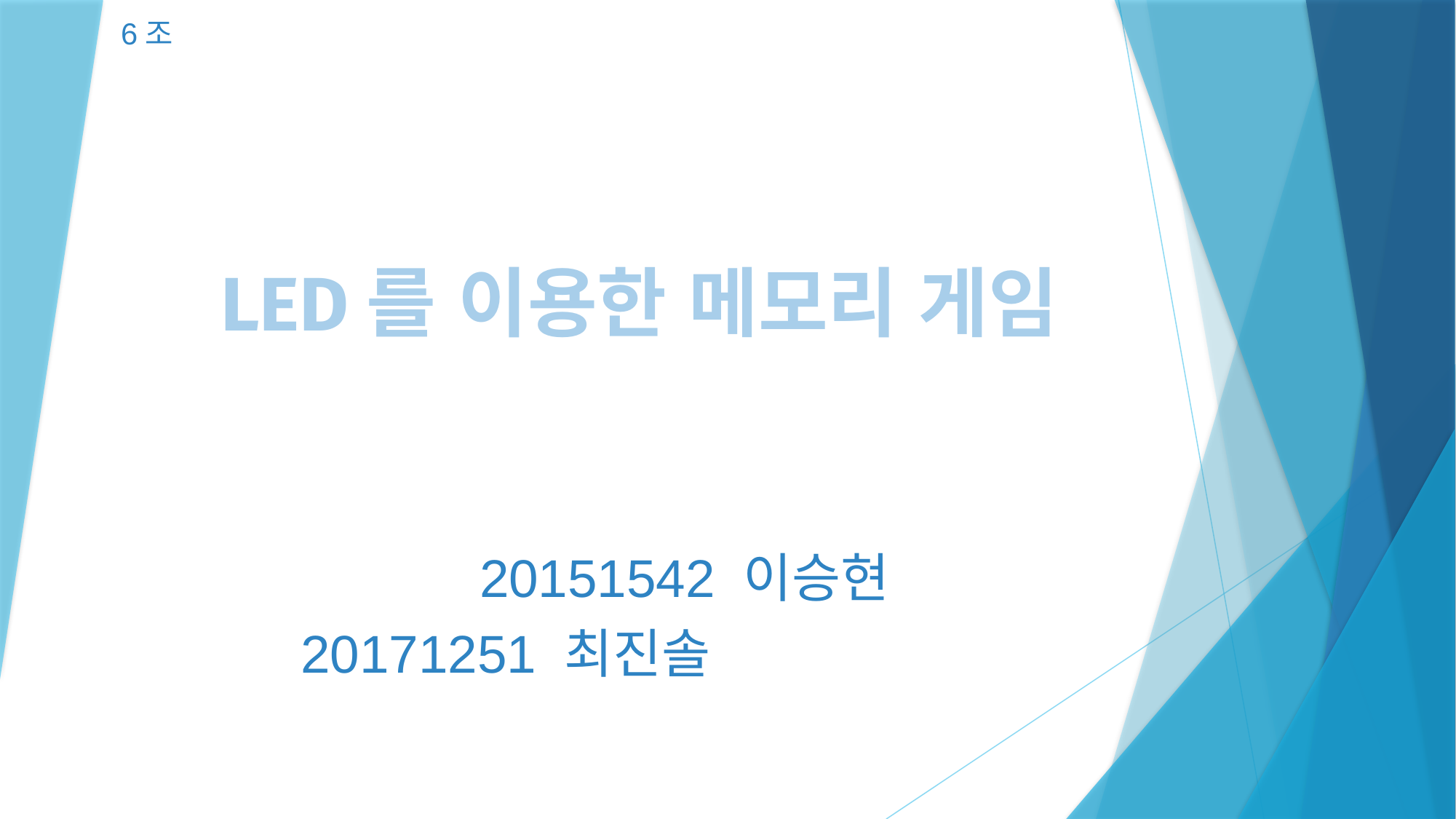

6조

LED를 이용한 메모리 게임
20151542 이승현
20171251 최진솔